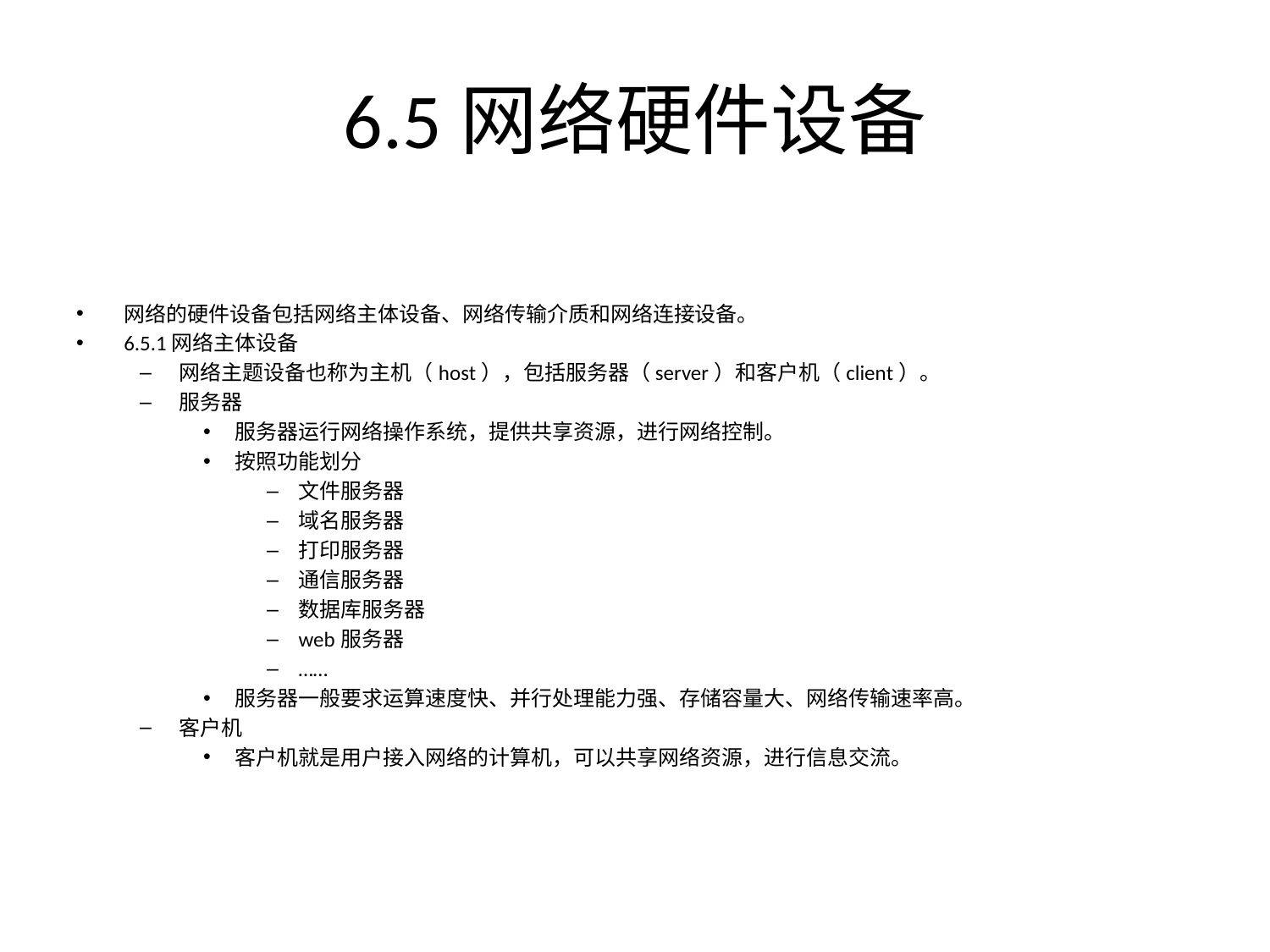

# 6.5网络硬件设备

网络的硬件设备包括网络主体设备、网络传输介质和网络连接设备。
6.5.1网络主体设备
网络主题设备也称为主机（host），包括服务器（server）和客户机（client）。
服务器
服务器运行网络操作系统，提供共享资源，进行网络控制。
按照功能划分
文件服务器
域名服务器
打印服务器
通信服务器
数据库服务器
web服务器
……
服务器一般要求运算速度快、并行处理能力强、存储容量大、网络传输速率高。
客户机
客户机就是用户接入网络的计算机，可以共享网络资源，进行信息交流。